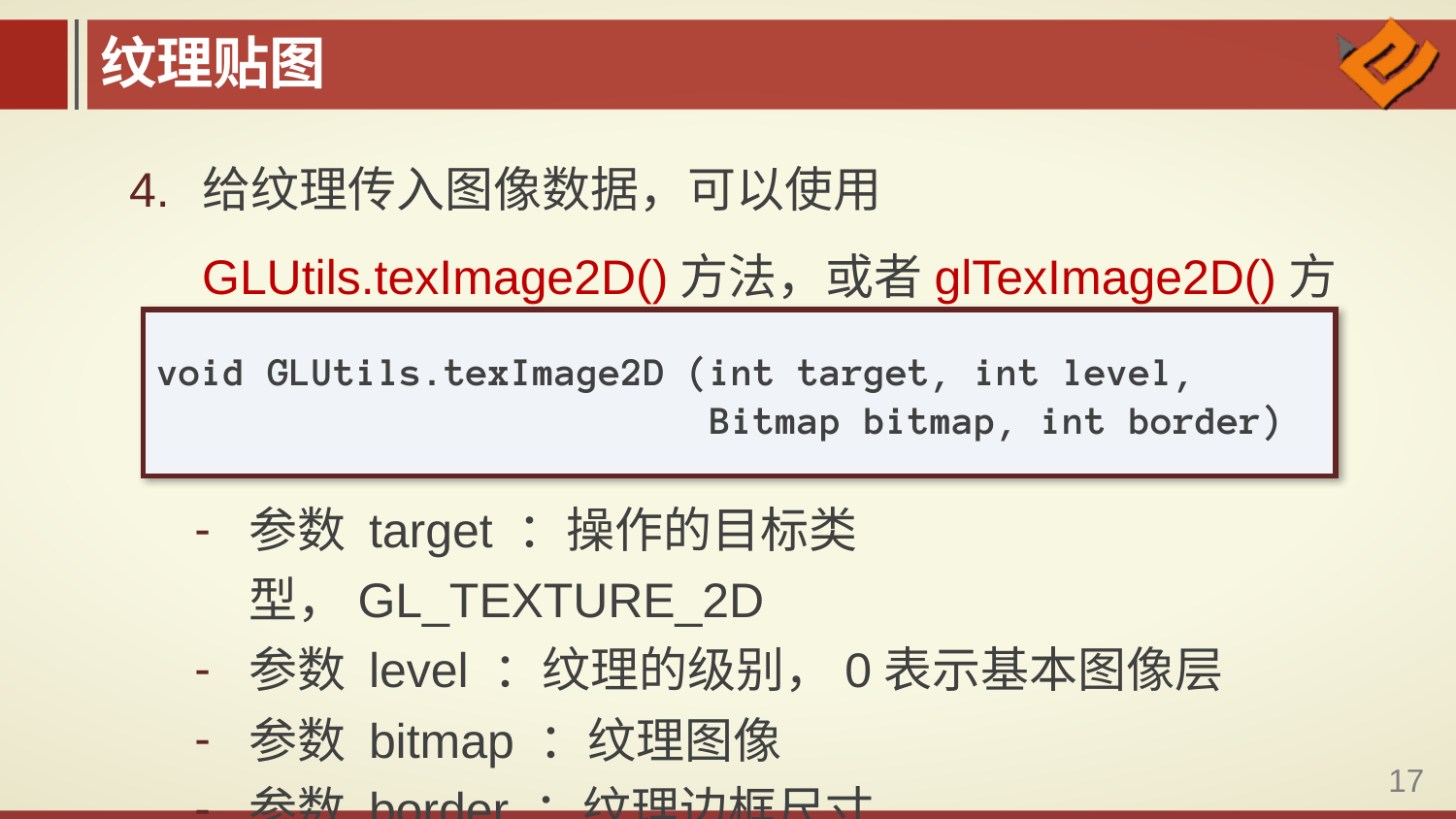

纹理贴图
给纹理传入图像数据，可以使用GLUtils.texImage2D()方法，或者glTexImage2D()方法。
| void GLUtils.texImage2D (int target, int level, Bitmap bitmap, int border) |
| --- |
参数 target ：操作的目标类型，GL_TEXTURE_2D
参数 level ：纹理的级别，0表示基本图像层
参数 bitmap ：纹理图像
参数 border ：纹理边框尺寸